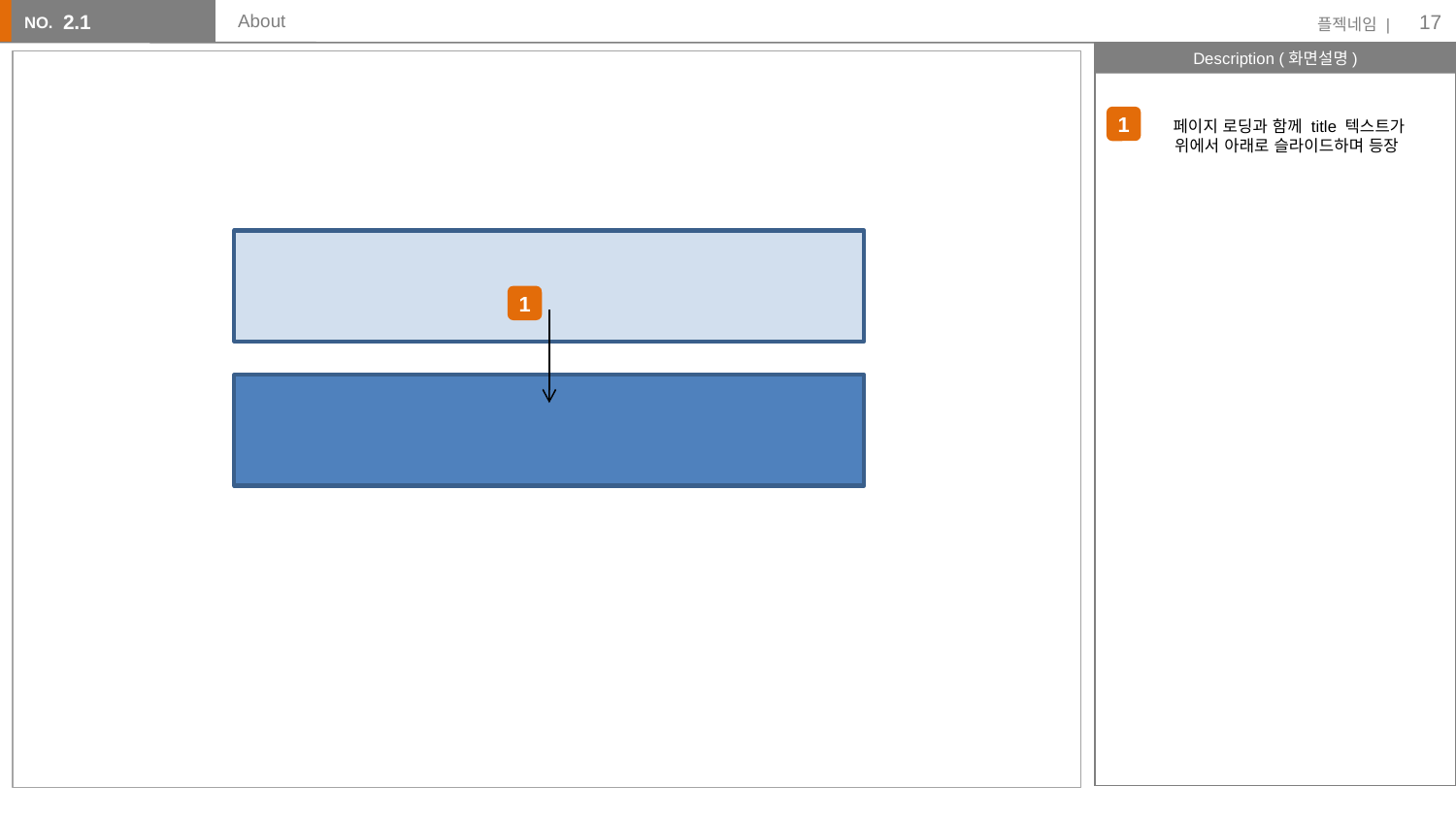

17
2.1
# About

Main | Project | About

1
페이지 로딩과 함께 title 텍스트가 위에서 아래로 슬라이드하며 등장

1